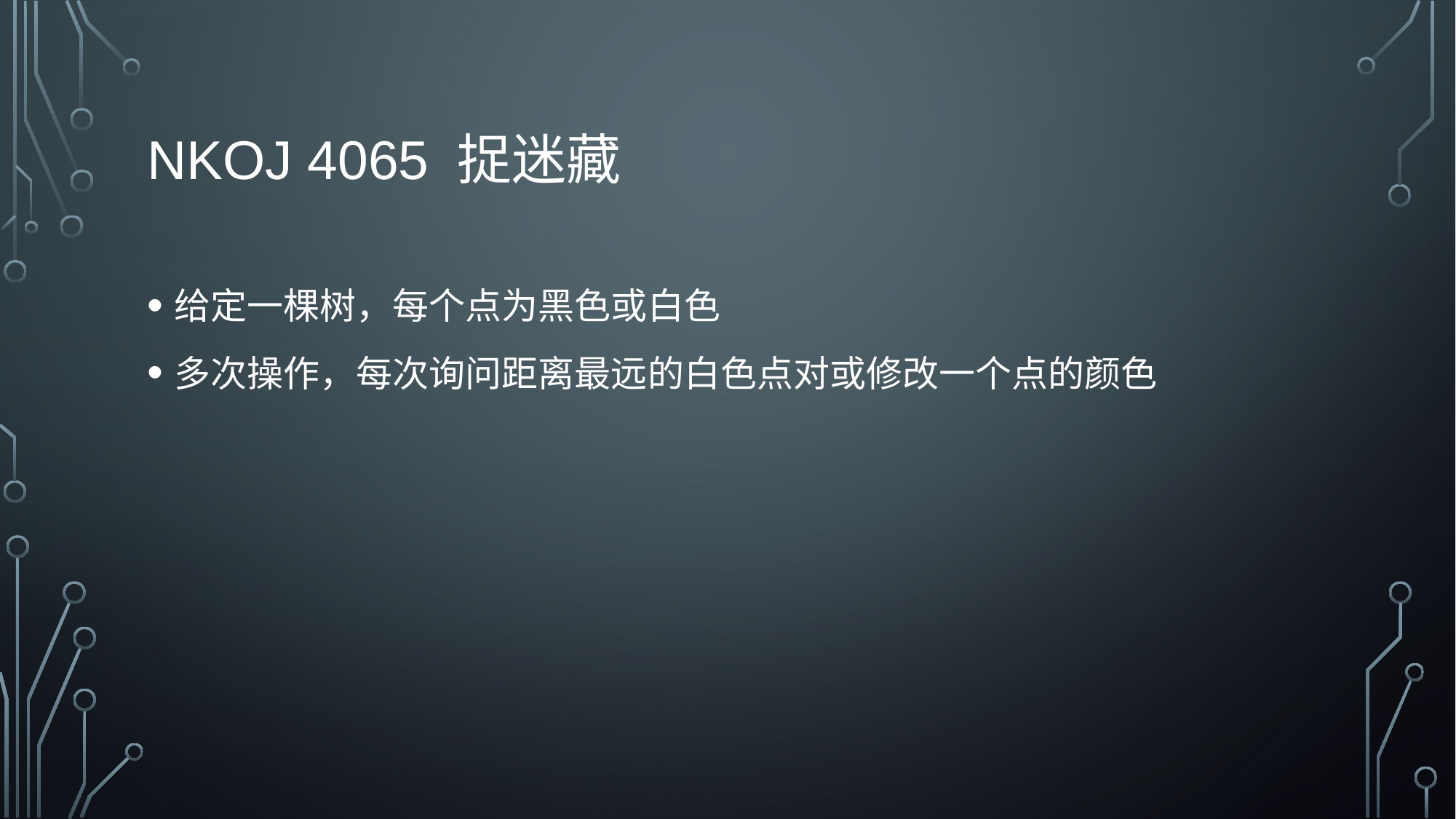

# NKOJ 4065 捉迷藏
给定一棵树，每个点为黑色或白色
多次操作，每次询问距离最远的白色点对或修改一个点的颜色